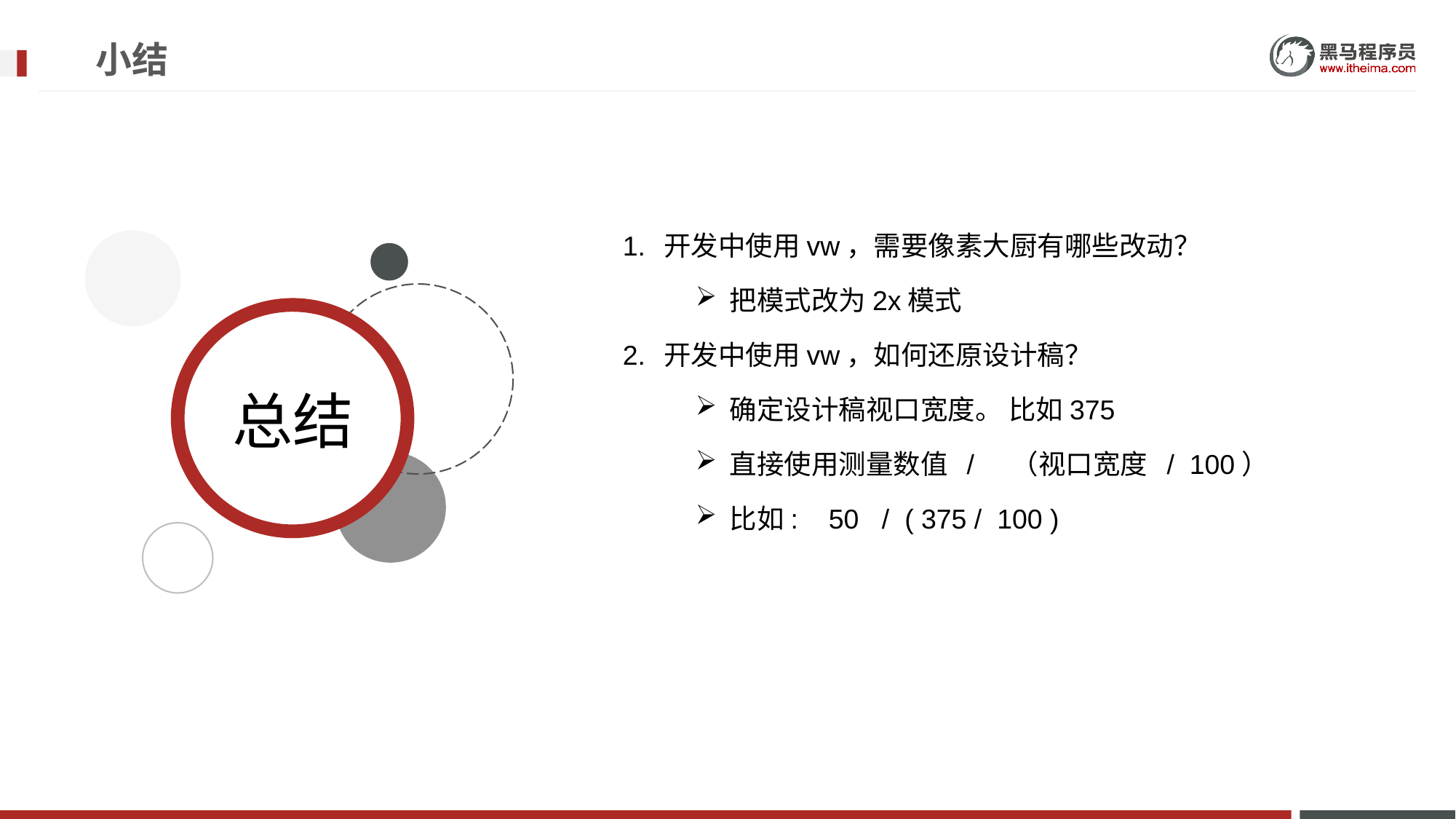

# 小结
开发中使用vw，需要像素大厨有哪些改动？
把模式改为2x模式
开发中使用vw，如何还原设计稿？
确定设计稿视口宽度。 比如375
直接使用测量数值  /    （视口宽度  /  100）
比如:    50   /  ( 375 /  100 )